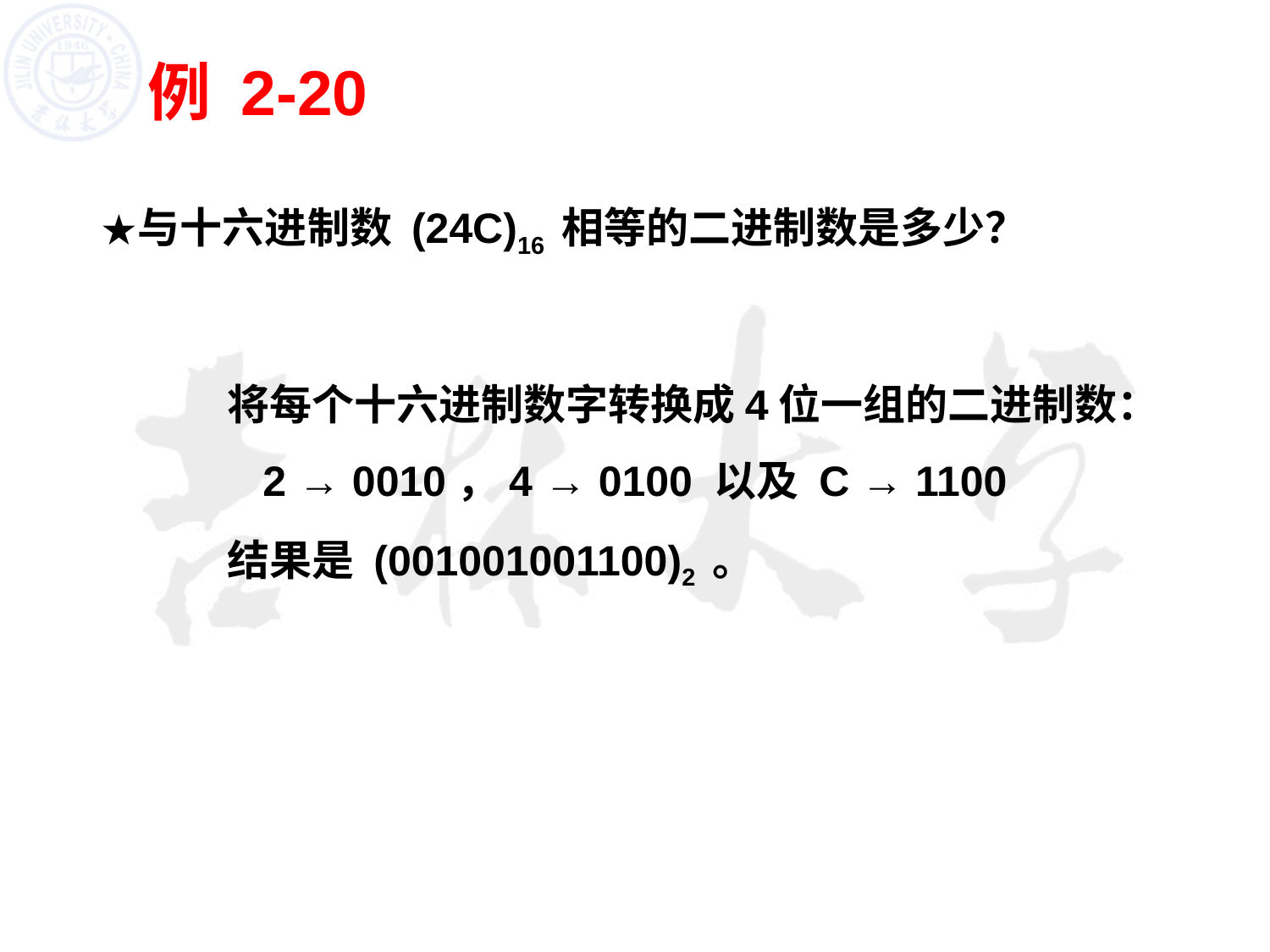

# 例 2-20
与十六进制数 (24C)16 相等的二进制数是多少？

	将每个十六进制数字转换成4位一组的二进制数：
2 → 0010，4 → 0100 以及 C → 1100
	结果是 (001001001100)2 。